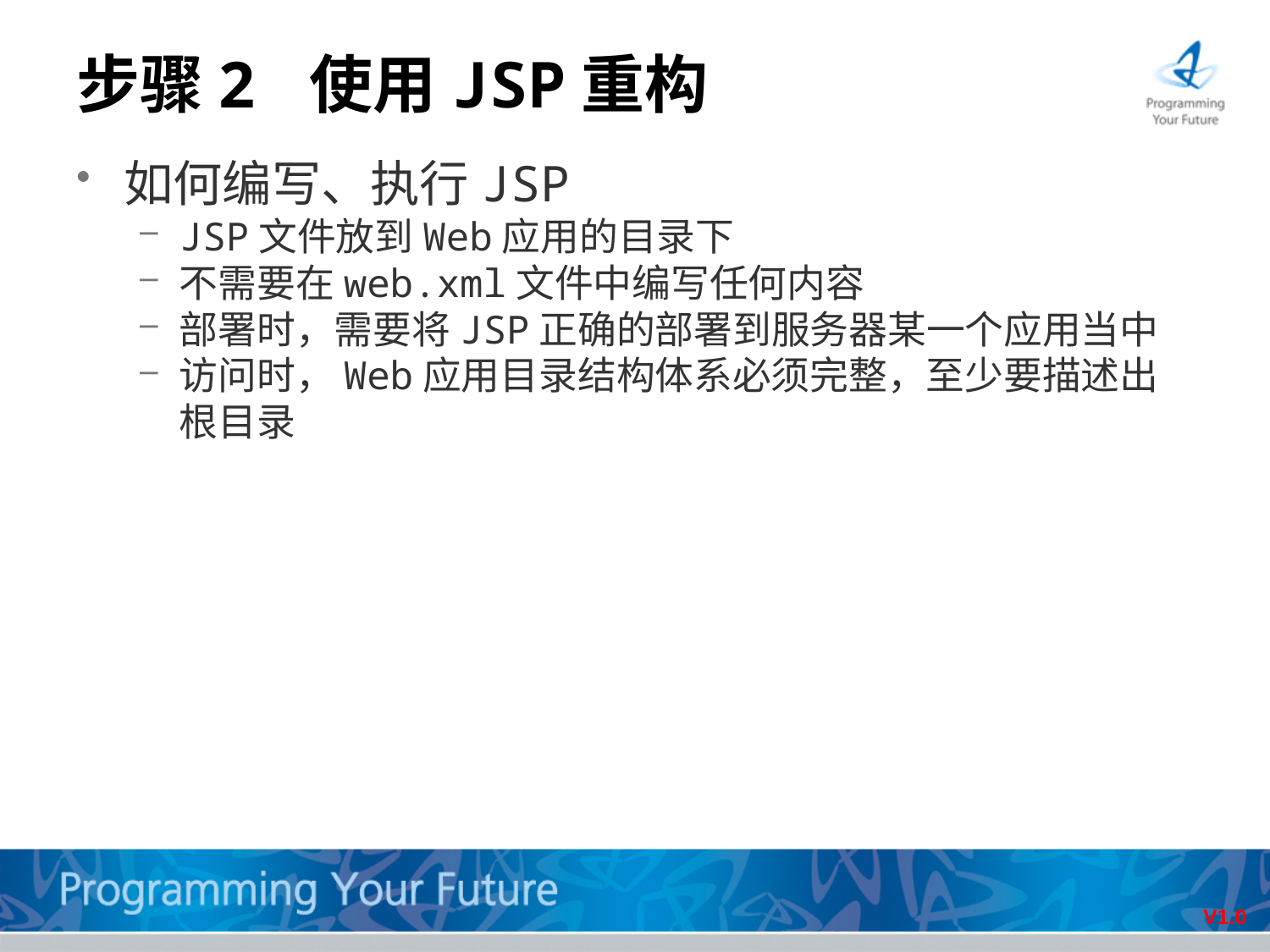

# 步骤2 使用JSP重构
如何编写、执行JSP
JSP文件放到Web应用的目录下
不需要在web.xml文件中编写任何内容
部署时，需要将JSP正确的部署到服务器某一个应用当中
访问时，Web应用目录结构体系必须完整，至少要描述出根目录